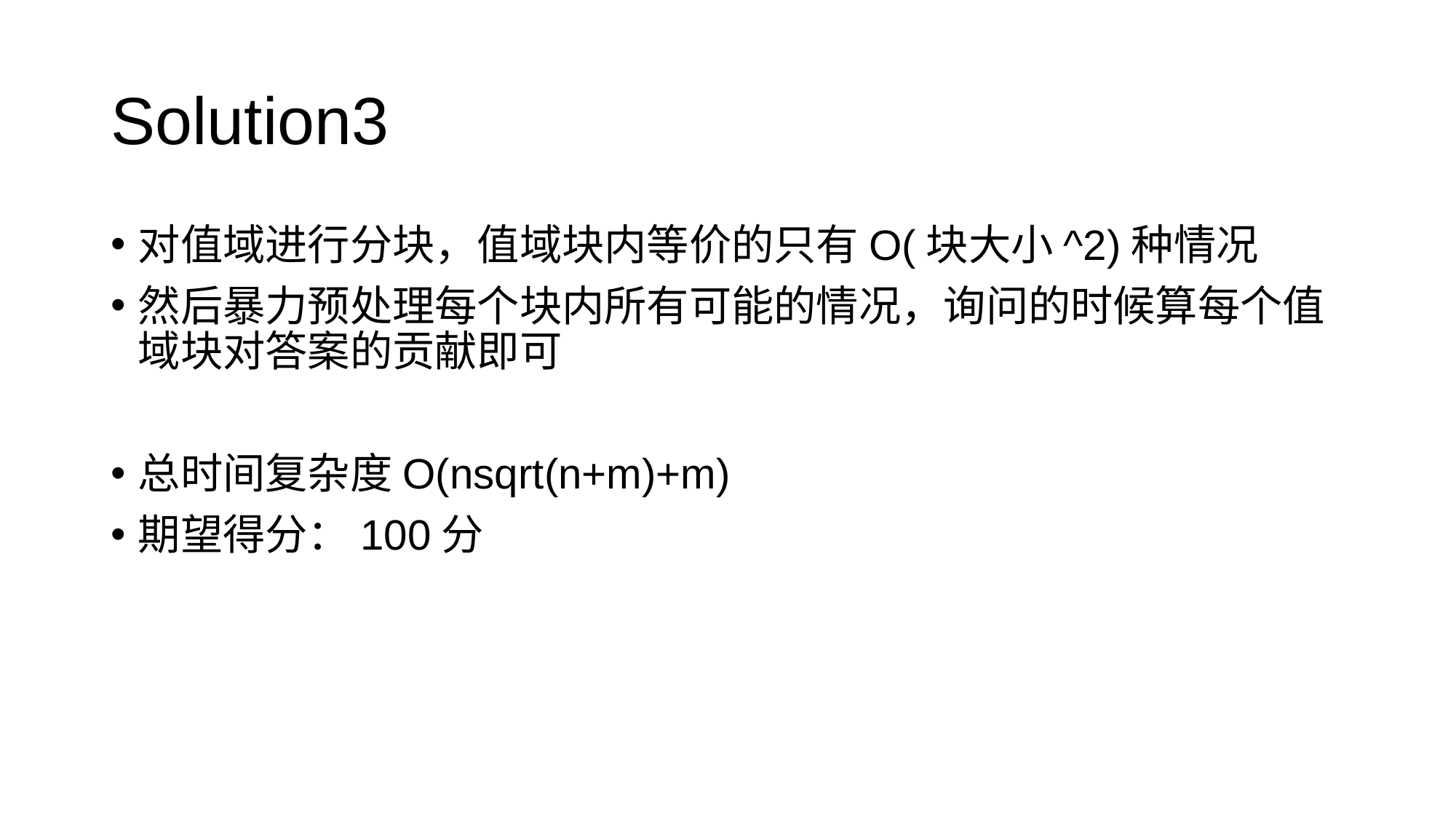

# Solution3
对值域进行分块，值域块内等价的只有O(块大小^2)种情况
然后暴力预处理每个块内所有可能的情况，询问的时候算每个值域块对答案的贡献即可

总时间复杂度O(nsqrt(n+m)+m)
期望得分：100分